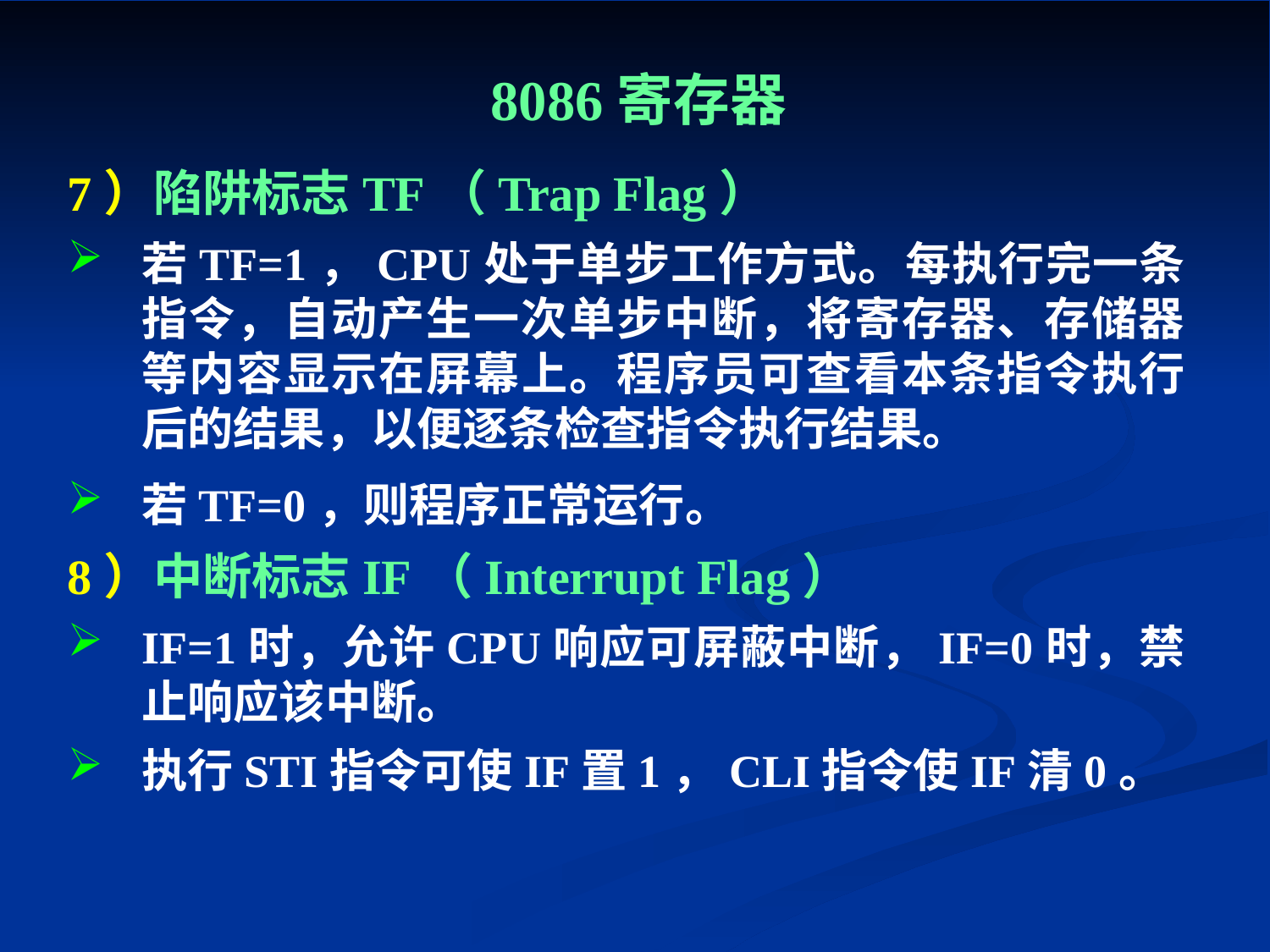

# 8086寄存器
7）陷阱标志TF（Trap Flag）
若TF=1，CPU处于单步工作方式。每执行完一条指令，自动产生一次单步中断，将寄存器、存储器等内容显示在屏幕上。程序员可查看本条指令执行后的结果，以便逐条检查指令执行结果。
若TF=0，则程序正常运行。
8）中断标志IF（Interrupt Flag）
IF=1时，允许CPU响应可屏蔽中断，IF=0时，禁止响应该中断。
执行STI指令可使IF置1，CLI指令使IF清0。